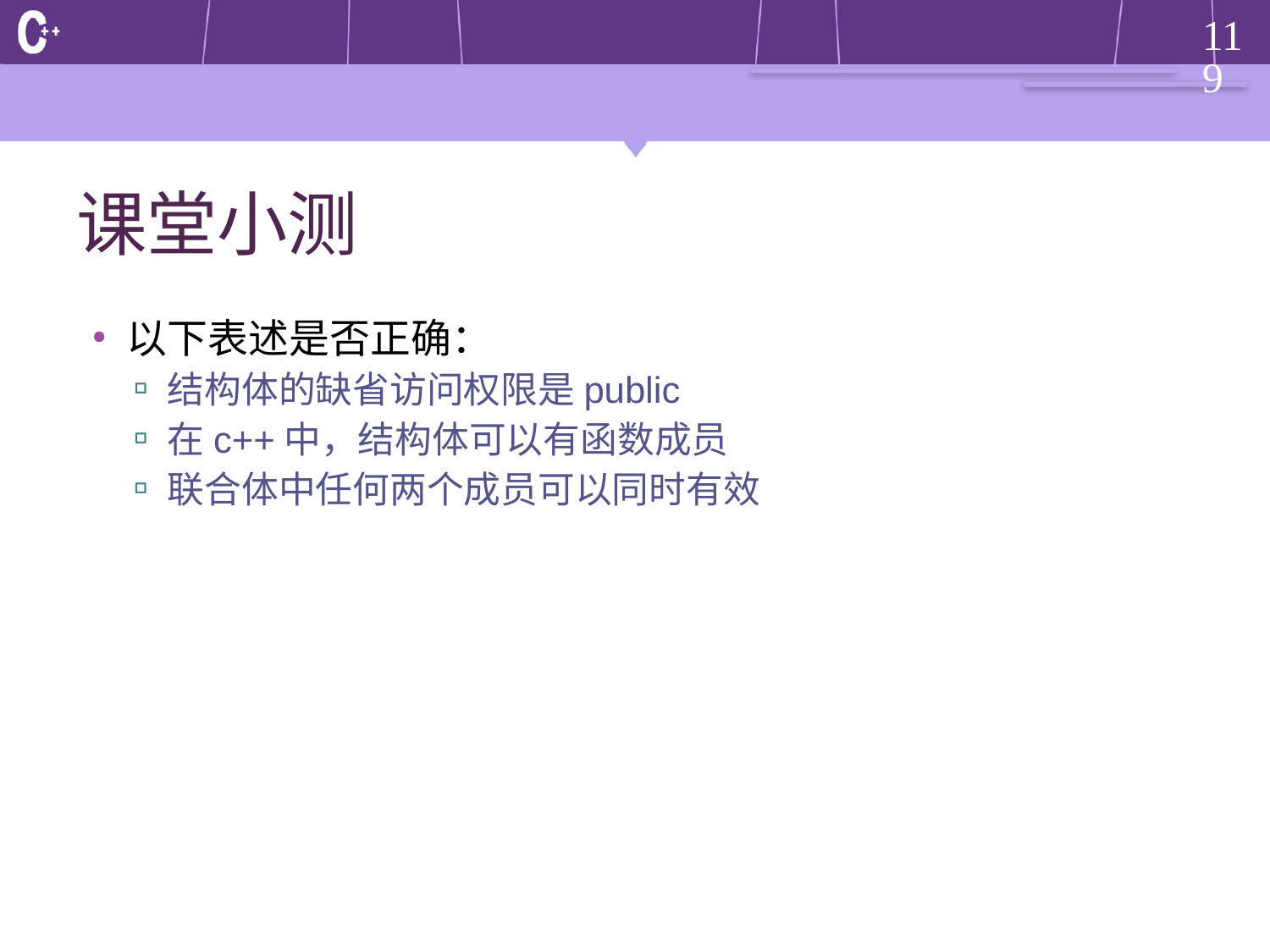

# 课堂小测
以下表述是否正确：
结构体的缺省访问权限是public
在c++中，结构体可以有函数成员
联合体中任何两个成员可以同时有效